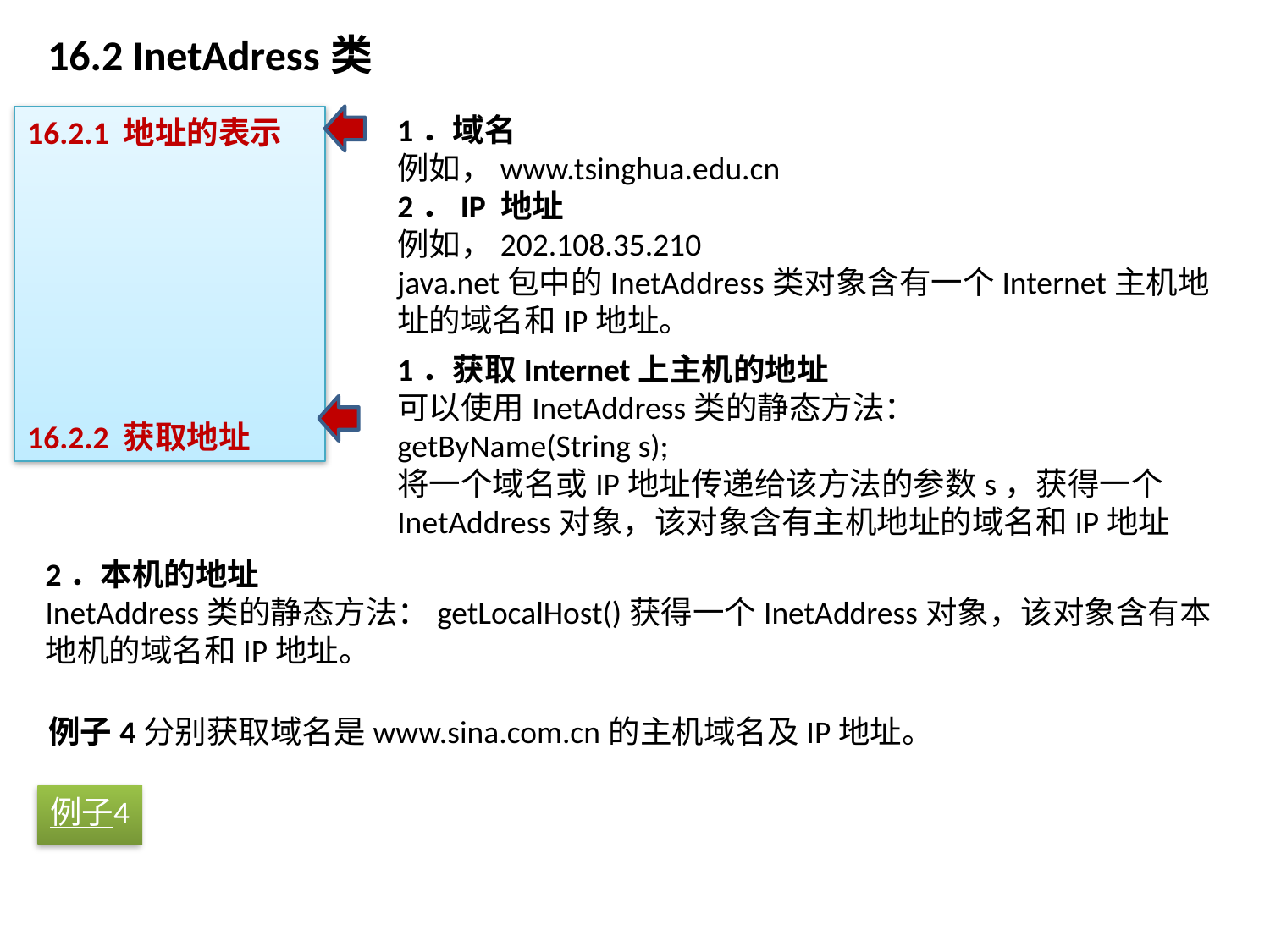

# 16.2 InetAdress类
1．域名
例如，www.tsinghua.edu.cn
2．IP 地址
例如，202.108.35.210
java.net包中的InetAddress类对象含有一个Internet主机地址的域名和IP地址。
16.2.1 地址的表示

16.2.2 获取地址

1．获取Internet上主机的地址
可以使用InetAddress类的静态方法：
getByName(String s);
将一个域名或IP地址传递给该方法的参数s，获得一个InetAddress对象，该对象含有主机地址的域名和IP地址

2．本机的地址
InetAddress类的静态方法：getLocalHost()获得一个InetAddress对象，该对象含有本地机的域名和IP地址。
例子4分别获取域名是www.sina.com.cn的主机域名及IP地址。
例子4